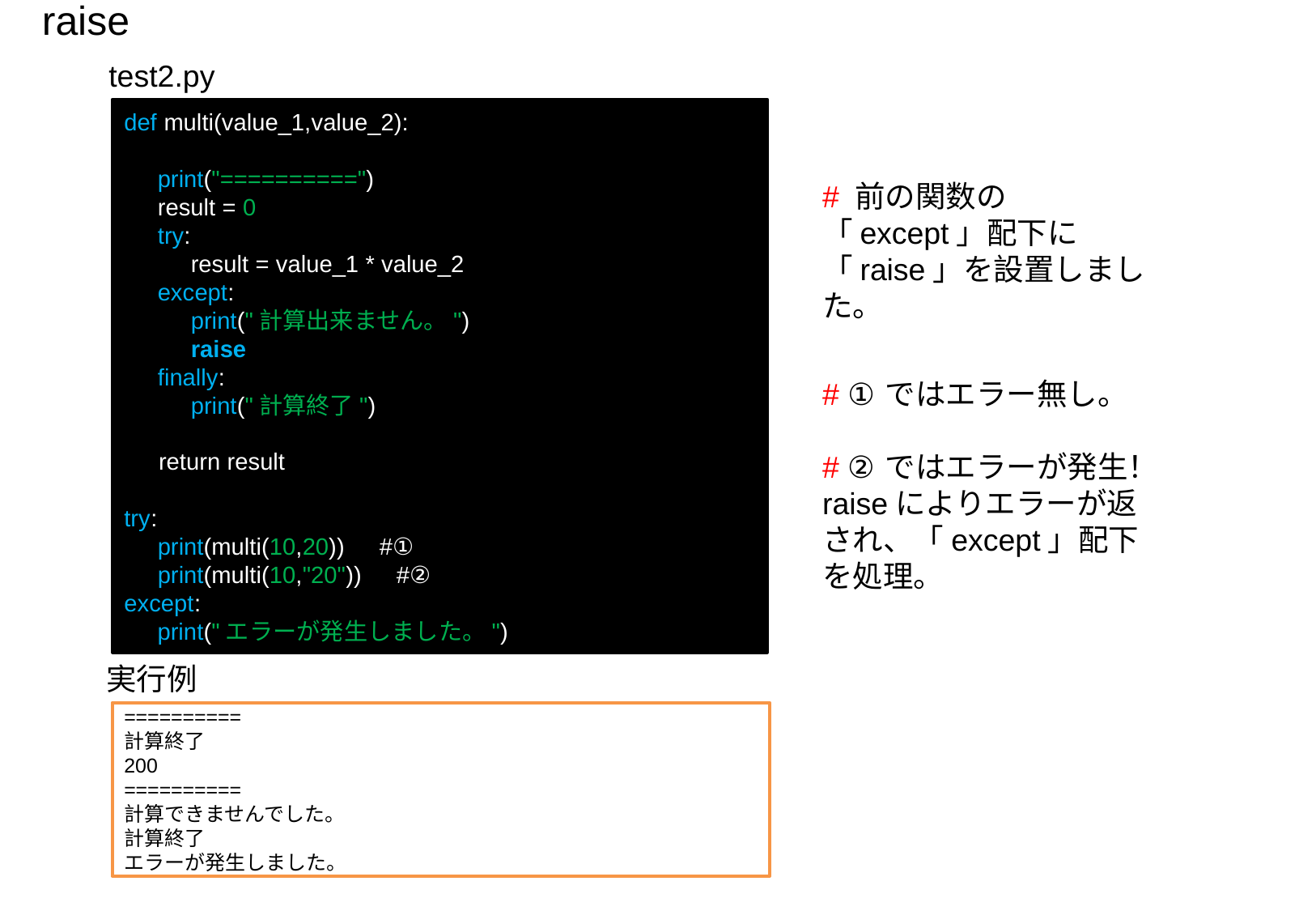

raise
test2.py
def multi(value_1,value_2):

     print("==========")
     result = 0
     try:
          result = value_1 * value_2
     except:
          print("計算出来ません。")
          raise
     finally:
          print("計算終了")

　 return result

try:
     print(multi(10,20))　#①
     print(multi(10,"20"))　#②
except:
     print("エラーが発生しました。")
# 前の関数の「except」配下に「raise」を設置しました。
# ①ではエラー無し。

# ②ではエラーが発生！
raiseによりエラーが返され、「except」配下を処理。
実行例
==========
計算終了
200
==========
計算できませんでした。
計算終了
エラーが発生しました。